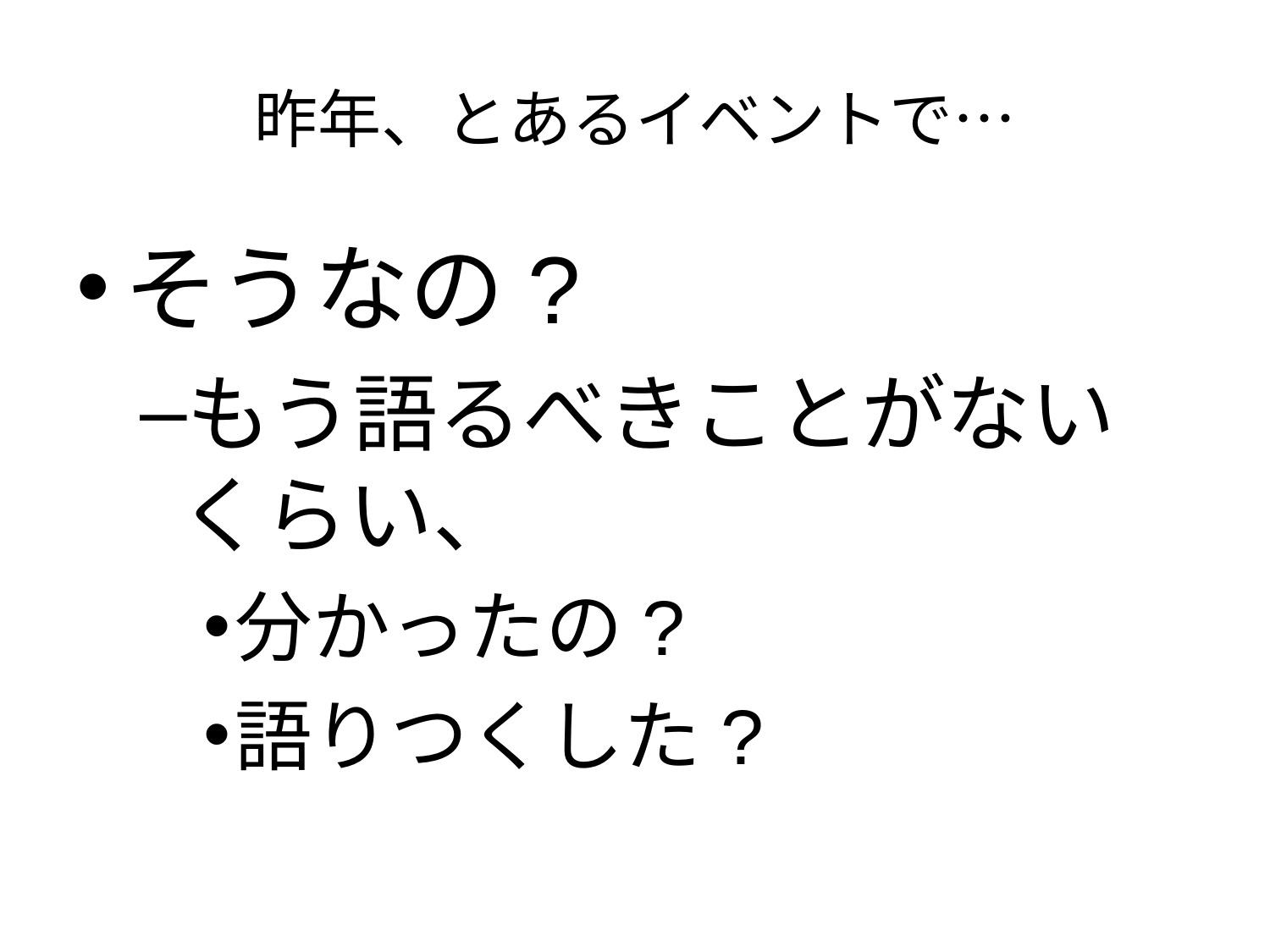

# 昨年、とあるイベントで…
そうなの?
もう語るべきことがないくらい、
分かったの?
語りつくした?